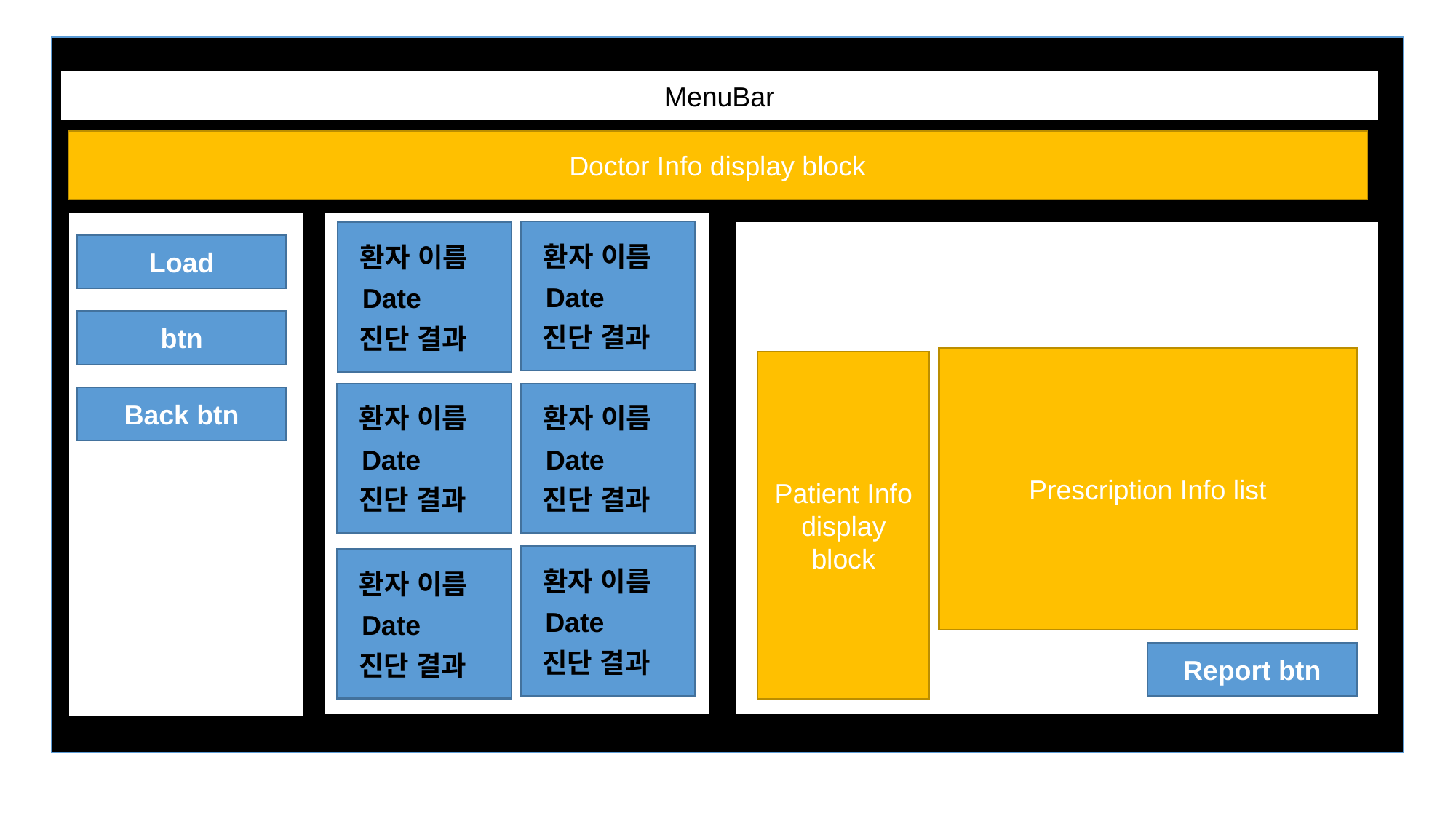

MenuBar
Doctor Info display block

Load
btn
Back btn

환자 이름
Date
진단 결과

환자 이름
Date
진단 결과
Prescription Info list
Patient Info display block

환자 이름
Date
진단 결과

환자 이름
Date
진단 결과

환자 이름
Date
진단 결과

환자 이름
Date
진단 결과
Report btn